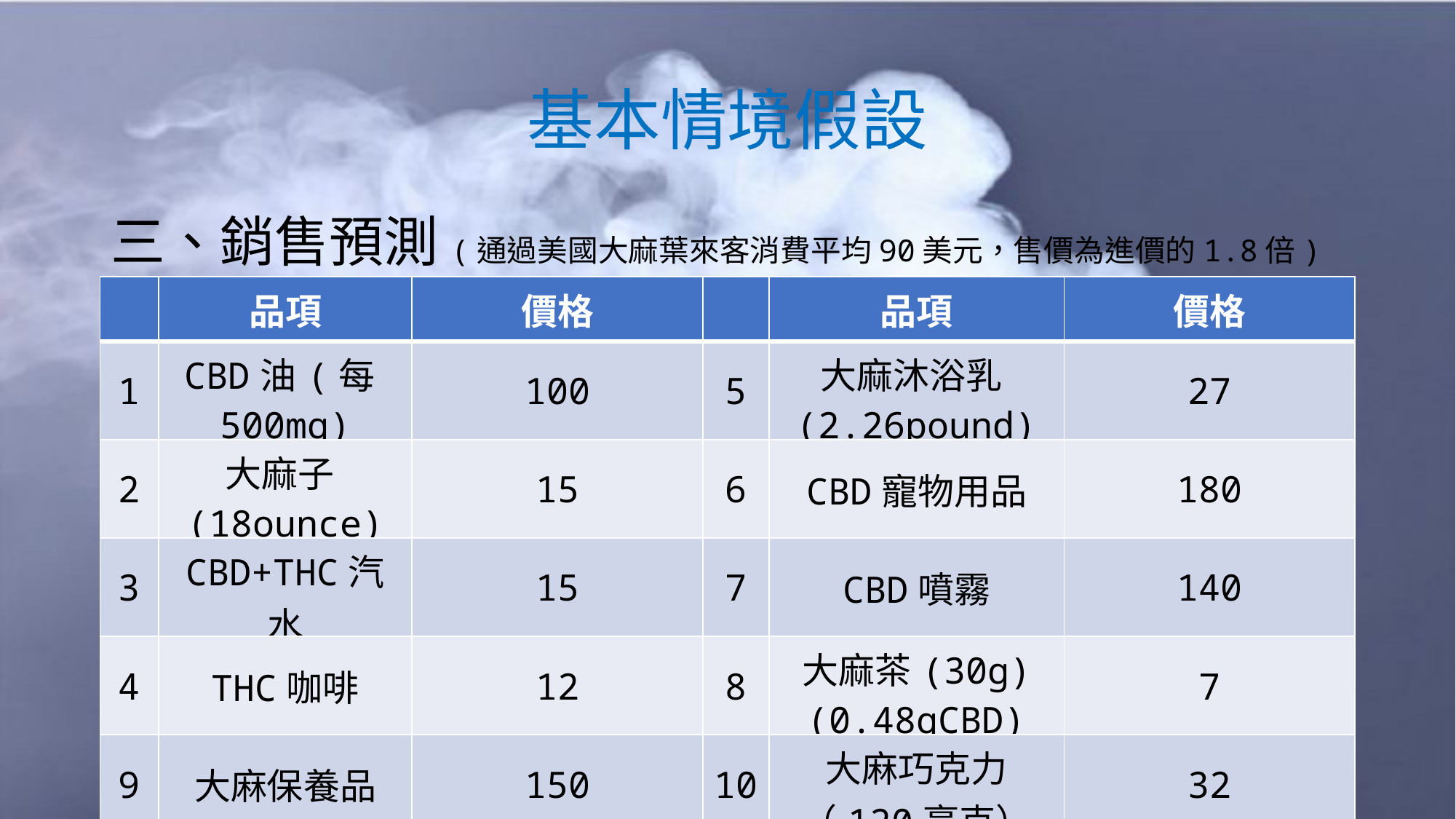

# 基本情境假設
三、銷售預測(通過美國大麻葉來客消費平均90美元，售價為進價的1.8倍)

|  | 品項 | 價格 |  | 品項 | 價格 |
| --- | --- | --- | --- | --- | --- |
| 1 | CBD油(每500mg) | 100 | 5 | 大麻沐浴乳(2.26pound) | 27 |
| 2 | 大麻子(18ounce) | 15 | 6 | CBD寵物用品 | 180 |
| 3 | CBD+THC汽水 | 15 | 7 | CBD噴霧 | 140 |
| 4 | THC咖啡 | 12 | 8 | 大麻茶(30g)(0.48gCBD) | 7 |
| 9 | 大麻保養品 | 150 | 10 | 大麻巧克力（120毫克） | 32 |